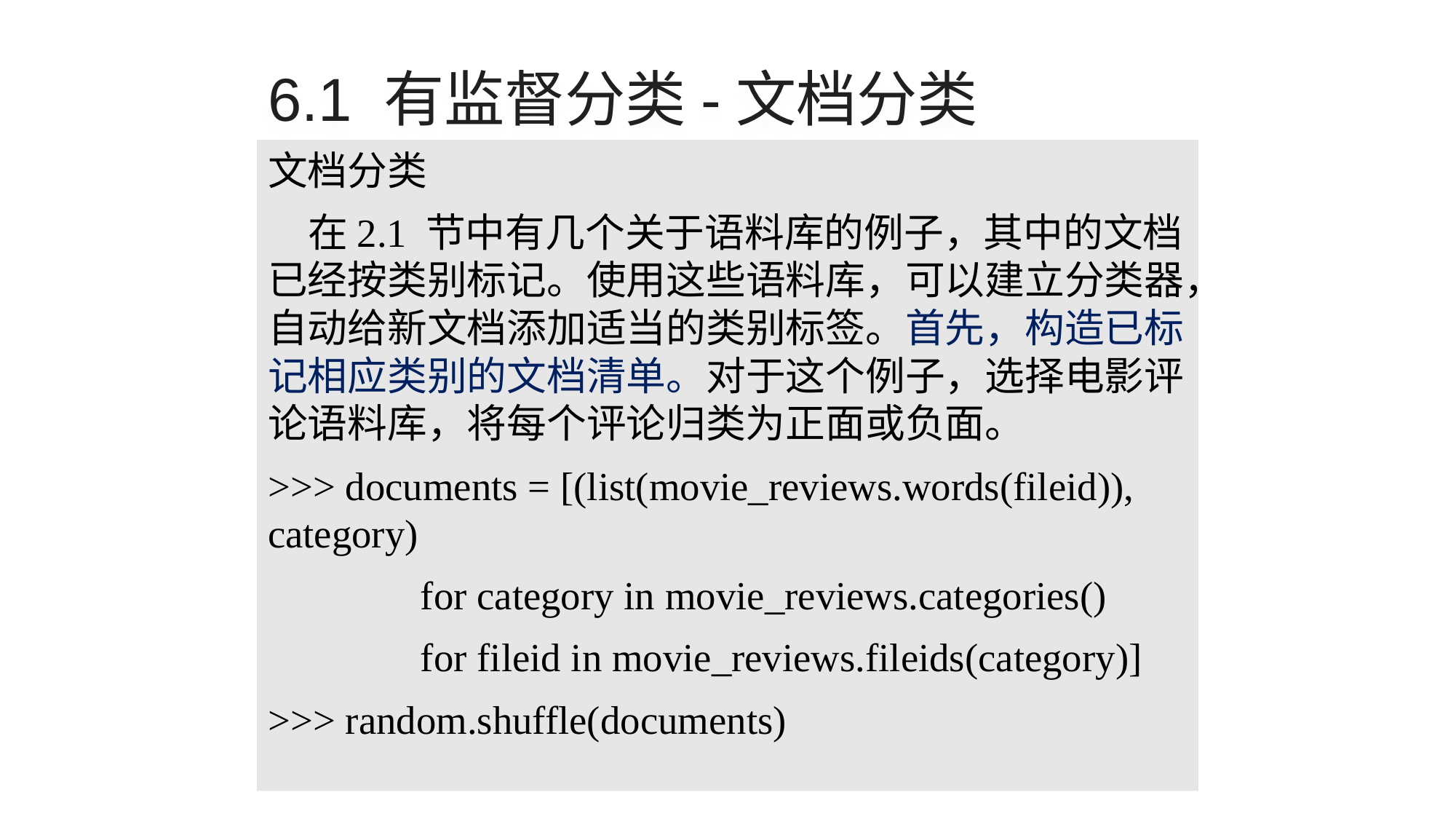

# 6.1 有监督分类-文档分类
文档分类
在2.1 节中有几个关于语料库的例子，其中的文档已经按类别标记。使用这些语料库，可以建立分类器，自动给新文档添加适当的类别标签。首先，构造已标记相应类别的文档清单。对于这个例子，选择电影评论语料库，将每个评论归类为正面或负面。
>>> documents = [(list(movie_reviews.words(fileid)), category)
	     for category in movie_reviews.categories()
	     for fileid in movie_reviews.fileids(category)]
>>> random.shuffle(documents)